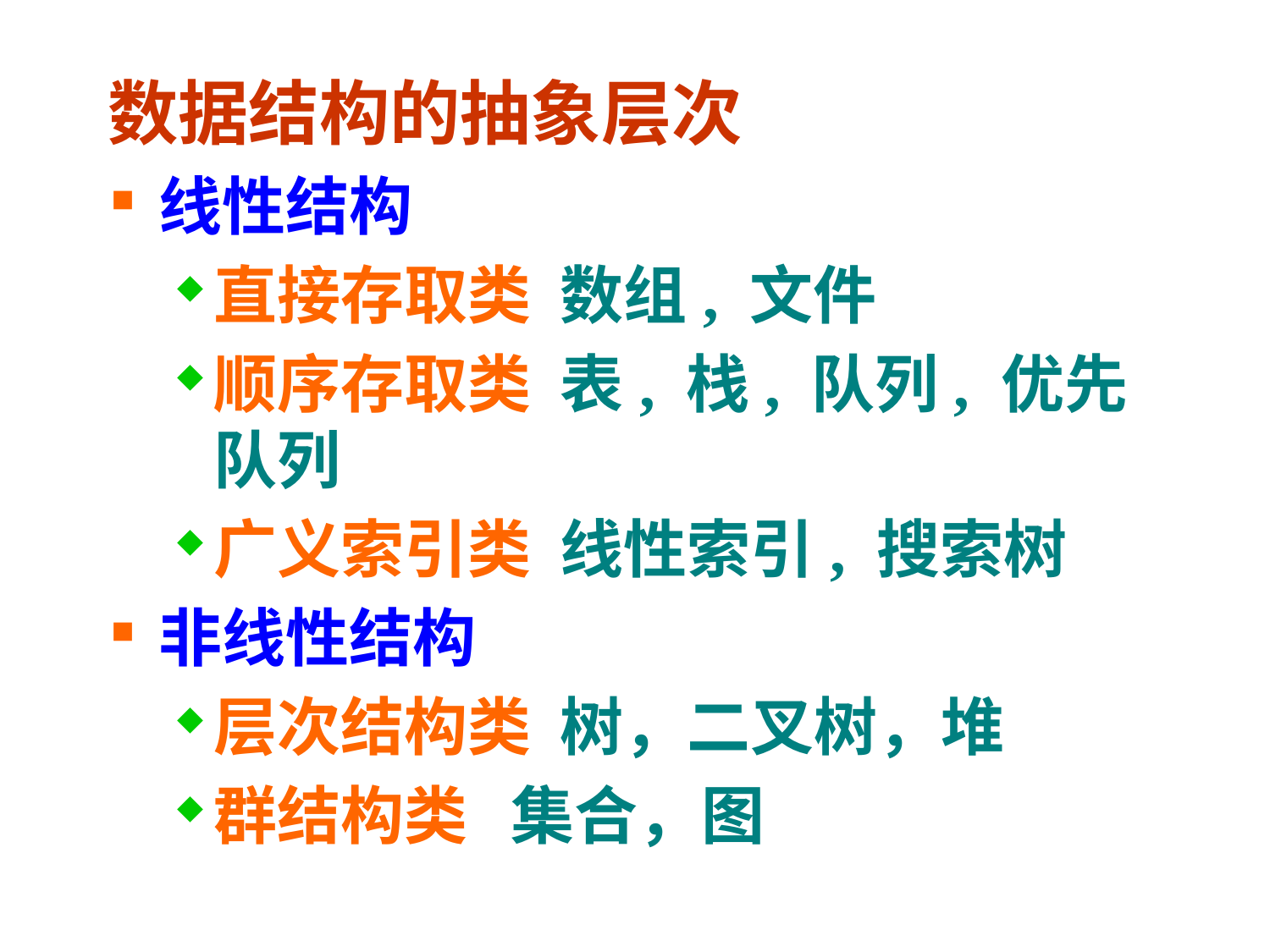

# 数据结构的抽象层次
线性结构
直接存取类  数组, 文件
顺序存取类  表, 栈, 队列, 优先队列
广义索引类  线性索引, 搜索树
非线性结构
层次结构类  树，二叉树，堆
群结构类   集合，图